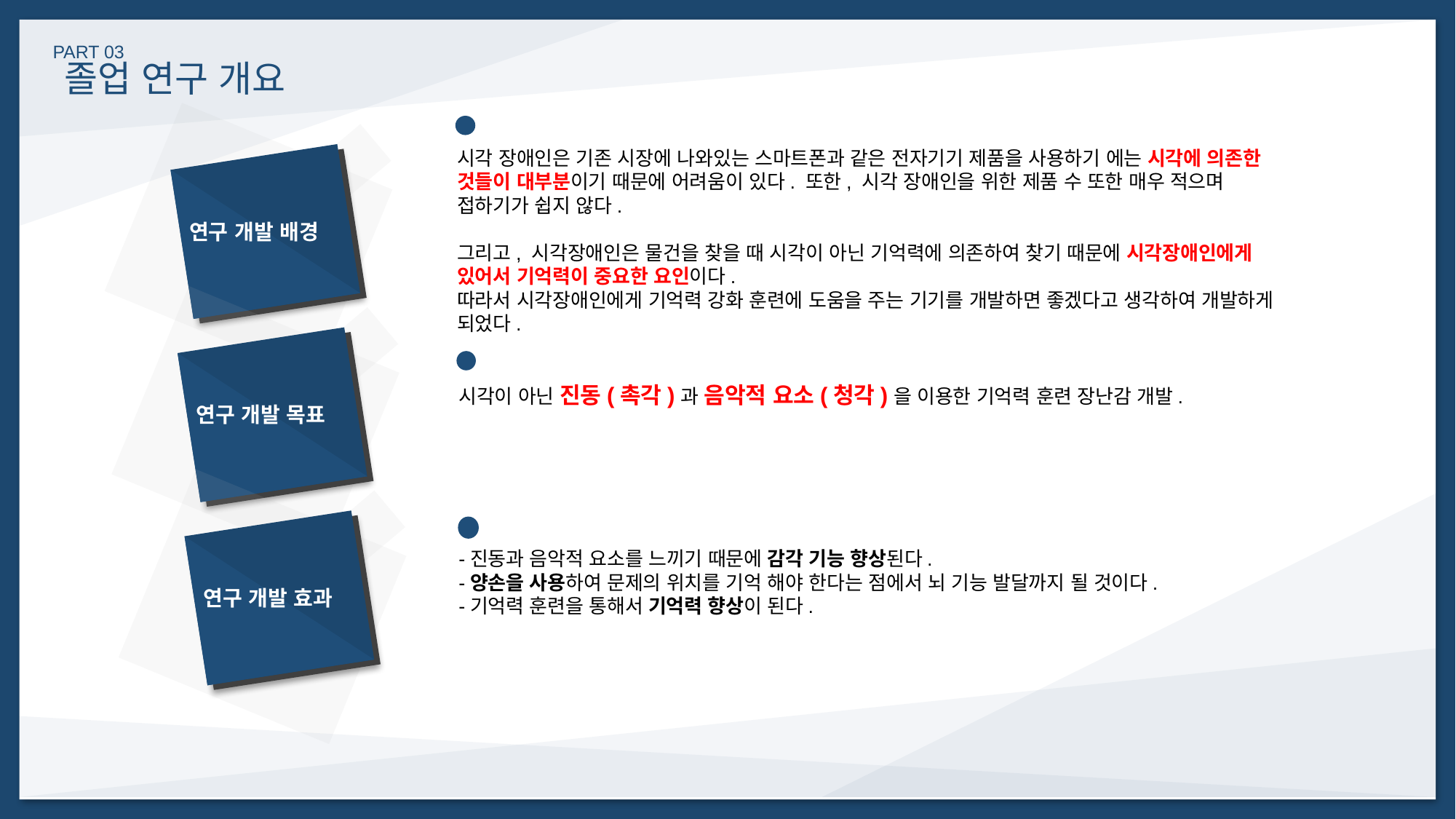

PART 03
졸업 연구 개요

시각 장애인은 기존 시장에 나와있는 스마트폰과 같은 전자기기 제품을 사용하기 에는 시각에 의존한 것들이 대부분이기 때문에 어려움이 있다. 또한, 시각 장애인을 위한 제품 수 또한 매우 적으며 접하기가 쉽지 않다.

그리고, 시각장애인은 물건을 찾을 때 시각이 아닌 기억력에 의존하여 찾기 때문에 시각장애인에게 있어서 기억력이 중요한 요인이다.
따라서 시각장애인에게 기억력 강화 훈련에 도움을 주는 기기를 개발하면 좋겠다고 생각하여 개발하게 되었다.

연구 개발 배경

연구 개발 목표

연구 개발 효과

시각이 아닌 진동(촉각)과 음악적 요소(청각)을 이용한 기억력 훈련 장난감 개발.

-진동과 음악적 요소를 느끼기 때문에 감각 기능 향상된다.
-양손을 사용하여 문제의 위치를 기억 해야 한다는 점에서 뇌 기능 발달까지 될 것이다.
-기억력 훈련을 통해서 기억력 향상이 된다.